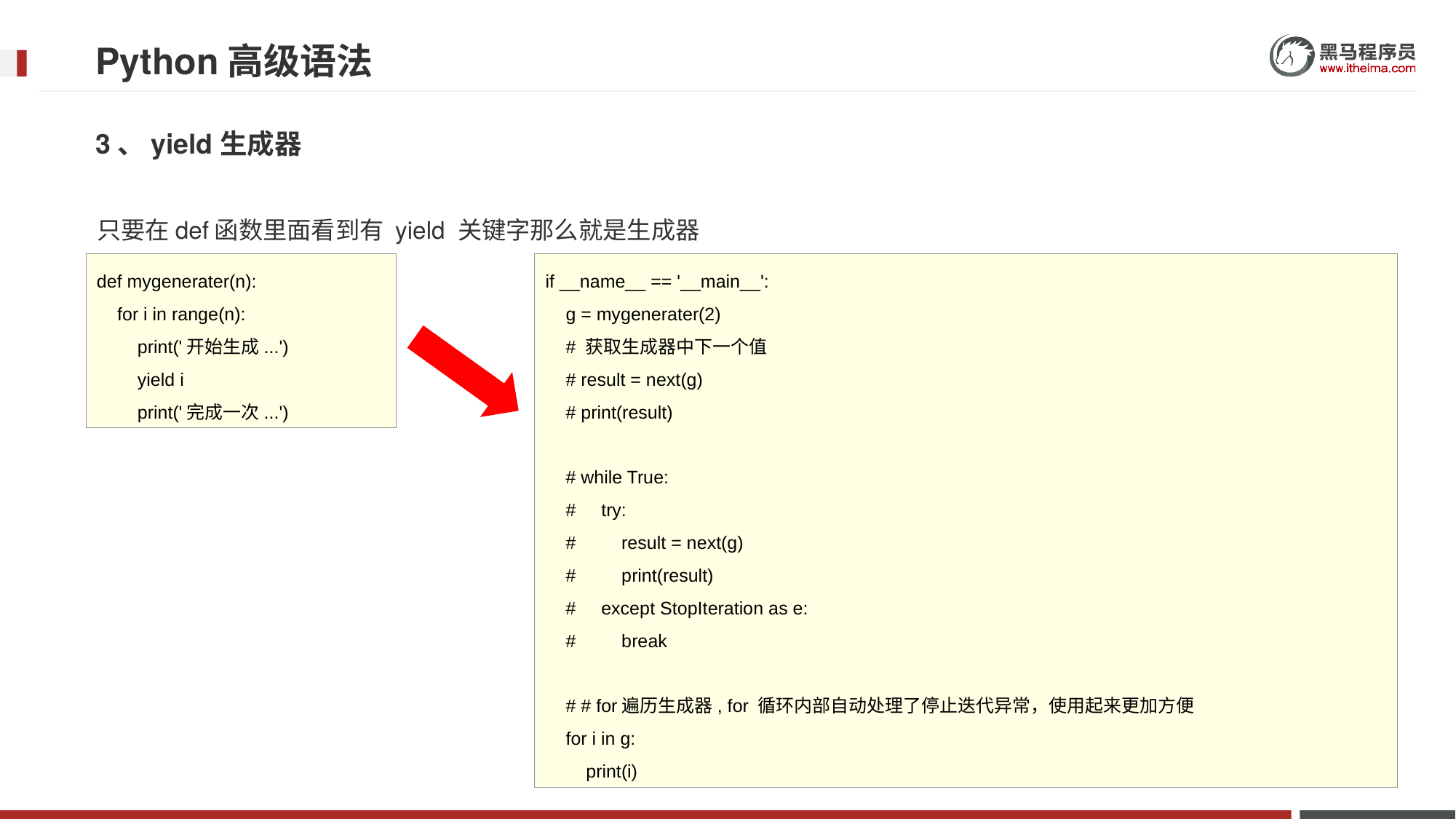

# Python高级语法
3、yield生成器
只要在def函数里面看到有 yield 关键字那么就是生成器
if __name__ == '__main__':
    g = mygenerater(2)
    # 获取生成器中下一个值
    # result = next(g)
    # print(result)

    # while True:
    #     try:
    #         result = next(g)
    #         print(result)
    #     except StopIteration as e:
    #         break

    # # for遍历生成器, for 循环内部自动处理了停止迭代异常，使用起来更加方便
    for i in g:
        print(i)
def mygenerater(n):
    for i in range(n):
        print('开始生成...')
        yield i
        print('完成一次...')